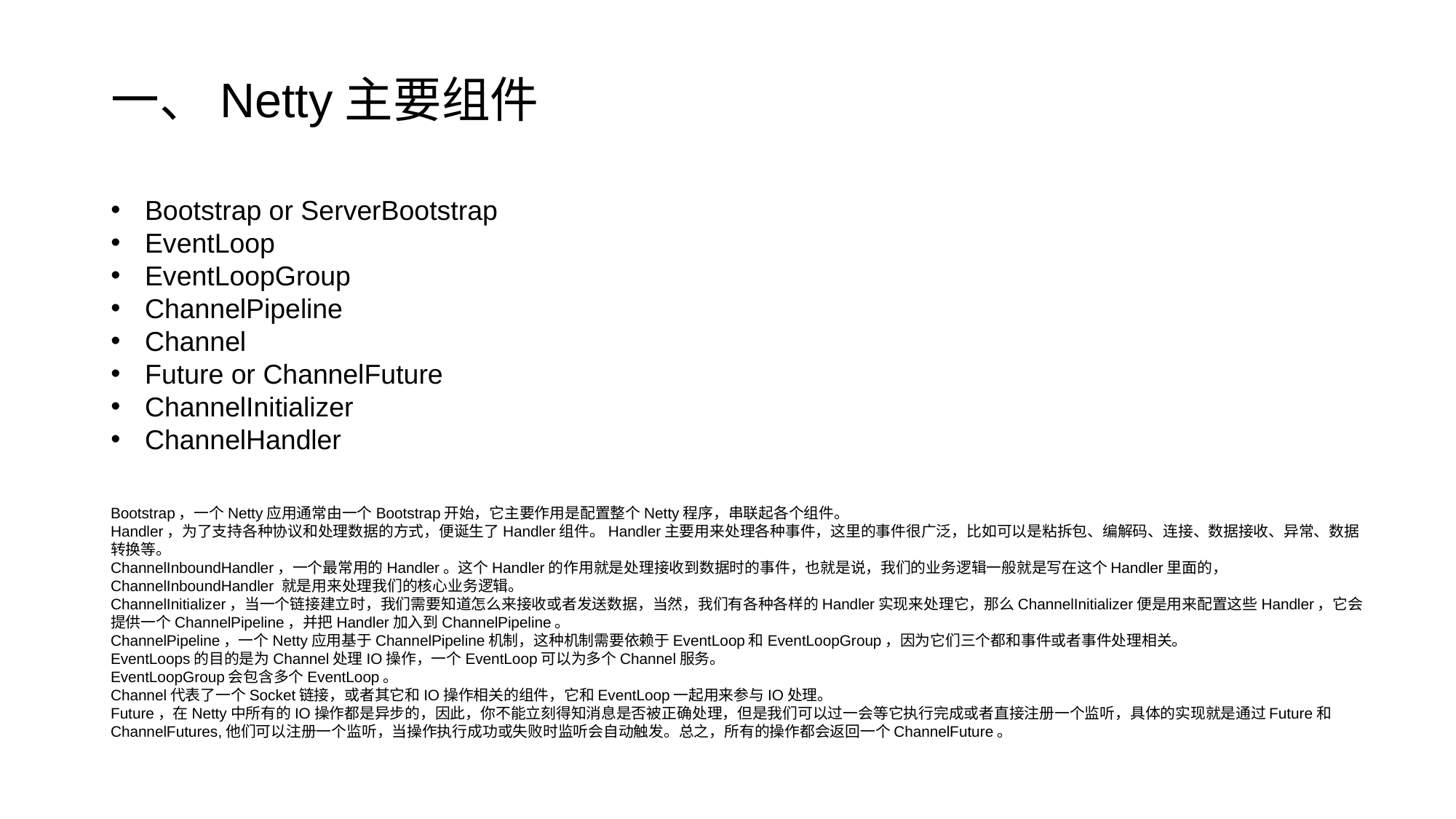

# 一、Netty主要组件
Bootstrap or ServerBootstrap
EventLoop
EventLoopGroup
ChannelPipeline
Channel
Future or ChannelFuture
ChannelInitializer
ChannelHandler

Bootstrap，一个Netty应用通常由一个Bootstrap开始，它主要作用是配置整个Netty程序，串联起各个组件。
Handler，为了支持各种协议和处理数据的方式，便诞生了Handler组件。Handler主要用来处理各种事件，这里的事件很广泛，比如可以是粘拆包、编解码、连接、数据接收、异常、数据转换等。
ChannelInboundHandler，一个最常用的Handler。这个Handler的作用就是处理接收到数据时的事件，也就是说，我们的业务逻辑一般就是写在这个Handler里面的，
ChannelInboundHandler 就是用来处理我们的核心业务逻辑。
ChannelInitializer，当一个链接建立时，我们需要知道怎么来接收或者发送数据，当然，我们有各种各样的Handler实现来处理它，那么ChannelInitializer便是用来配置这些Handler，它会提供一个ChannelPipeline，并把Handler加入到ChannelPipeline。
ChannelPipeline，一个Netty应用基于ChannelPipeline机制，这种机制需要依赖于EventLoop和EventLoopGroup，因为它们三个都和事件或者事件处理相关。
EventLoops的目的是为Channel处理IO操作，一个EventLoop可以为多个Channel服务。
EventLoopGroup会包含多个EventLoop。
Channel代表了一个Socket链接，或者其它和IO操作相关的组件，它和EventLoop一起用来参与IO处理。
Future，在Netty中所有的IO操作都是异步的，因此，你不能立刻得知消息是否被正确处理，但是我们可以过一会等它执行完成或者直接注册一个监听，具体的实现就是通过Future和ChannelFutures,他们可以注册一个监听，当操作执行成功或失败时监听会自动触发。总之，所有的操作都会返回一个ChannelFuture。